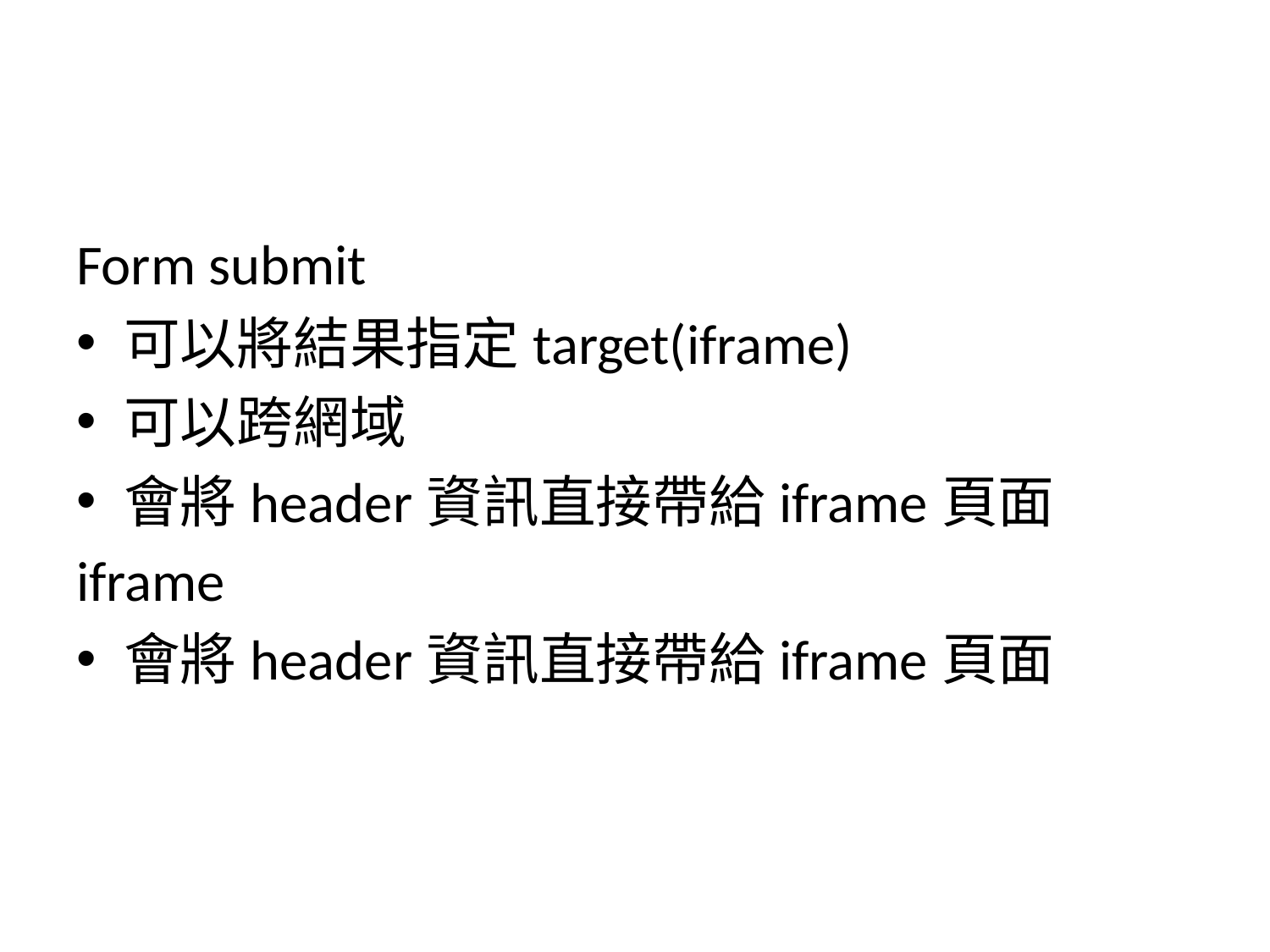

#
Form submit
可以將結果指定target(iframe)
可以跨網域
會將header資訊直接帶給iframe頁面
iframe
會將header資訊直接帶給iframe頁面